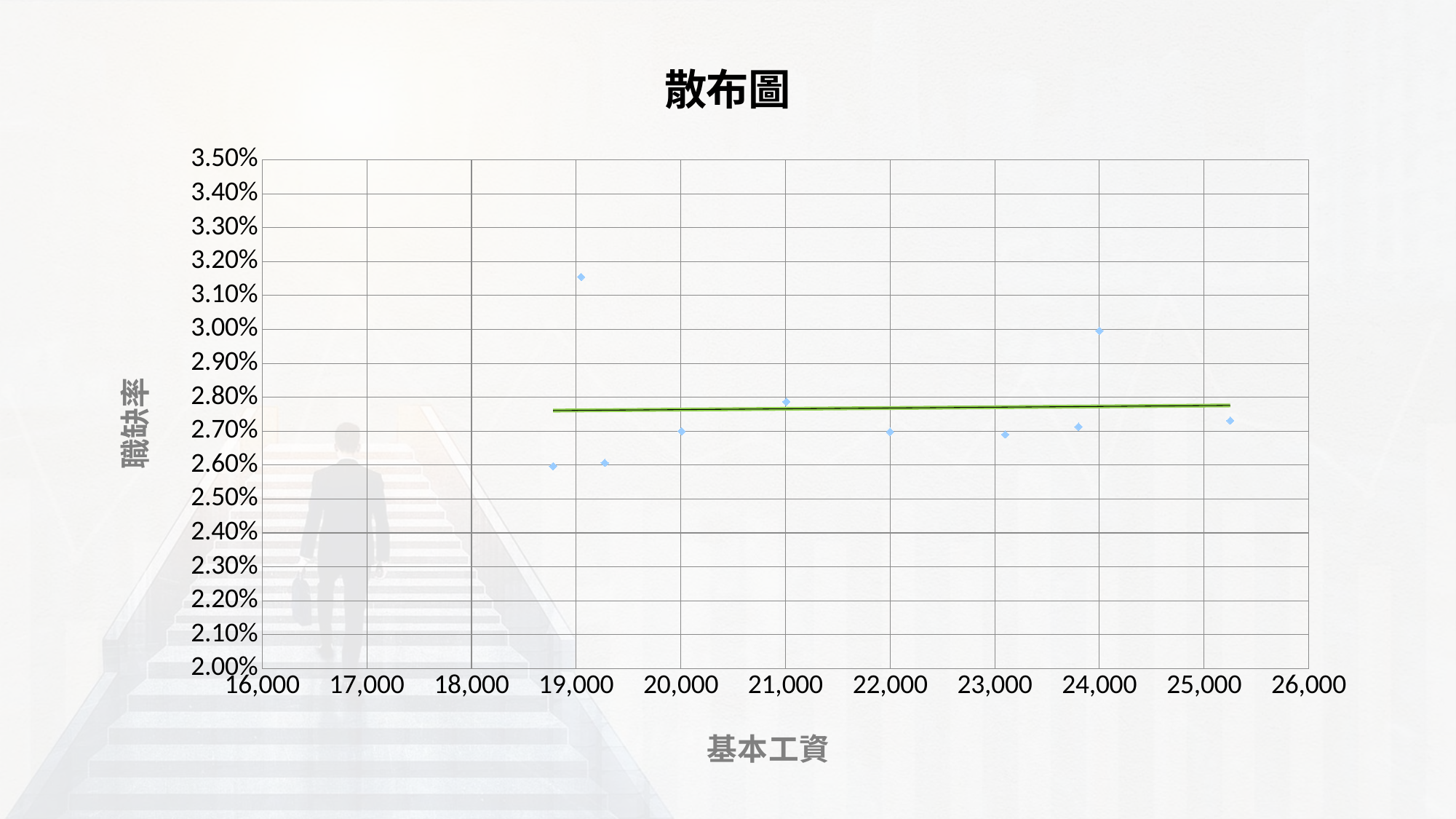

### Chart: 散布圖

| Category |  |
|---|---|